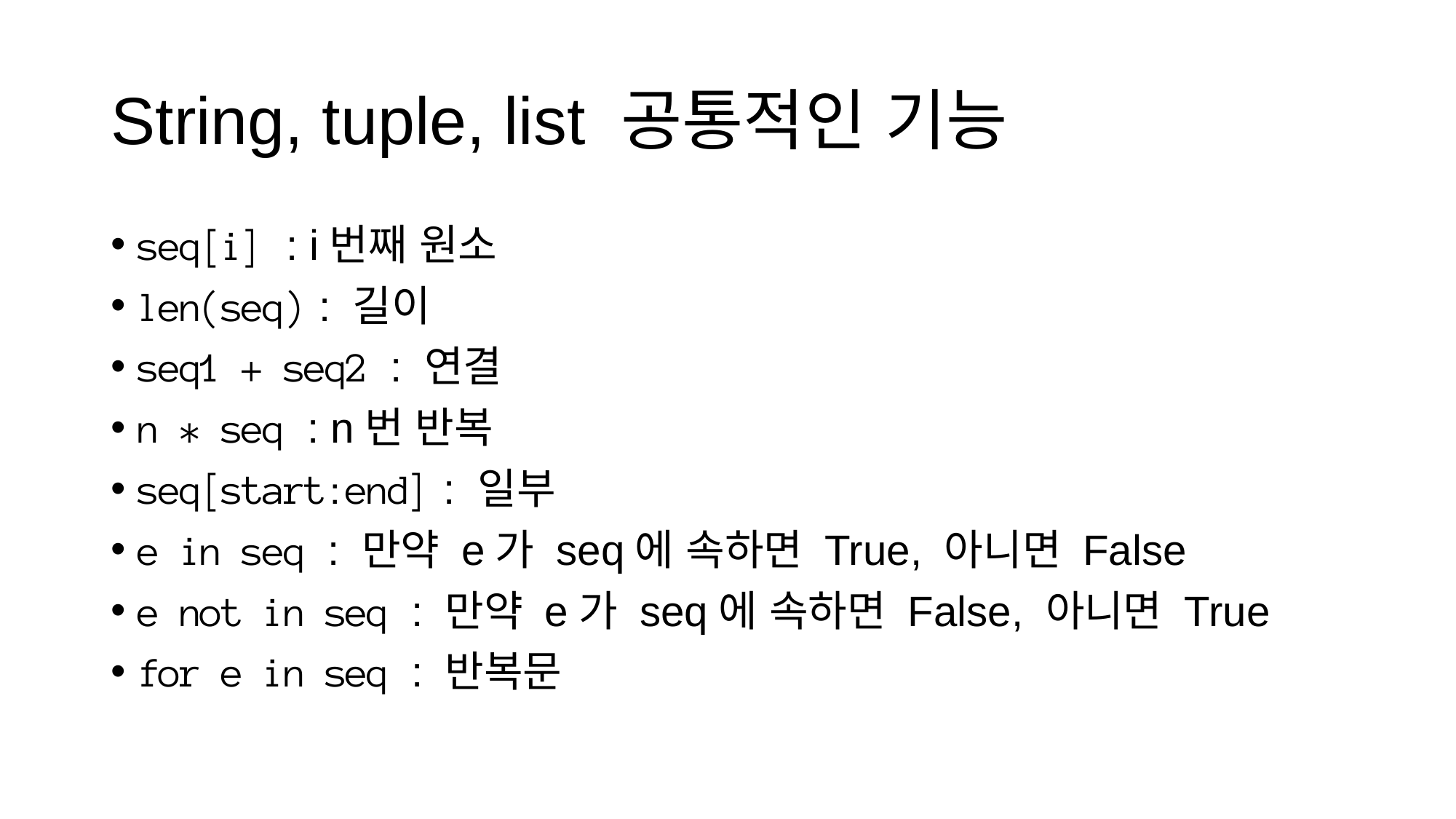

# String, tuple, list 공통적인 기능
seq[i] : i번째 원소
len(seq) : 길이
seq1 + seq2 : 연결
n * seq : n번 반복
seq[start:end] : 일부
e in seq : 만약 e가 seq에 속하면 True, 아니면 False
e not in seq : 만약 e가 seq에 속하면 False, 아니면 True
for e in seq : 반복문